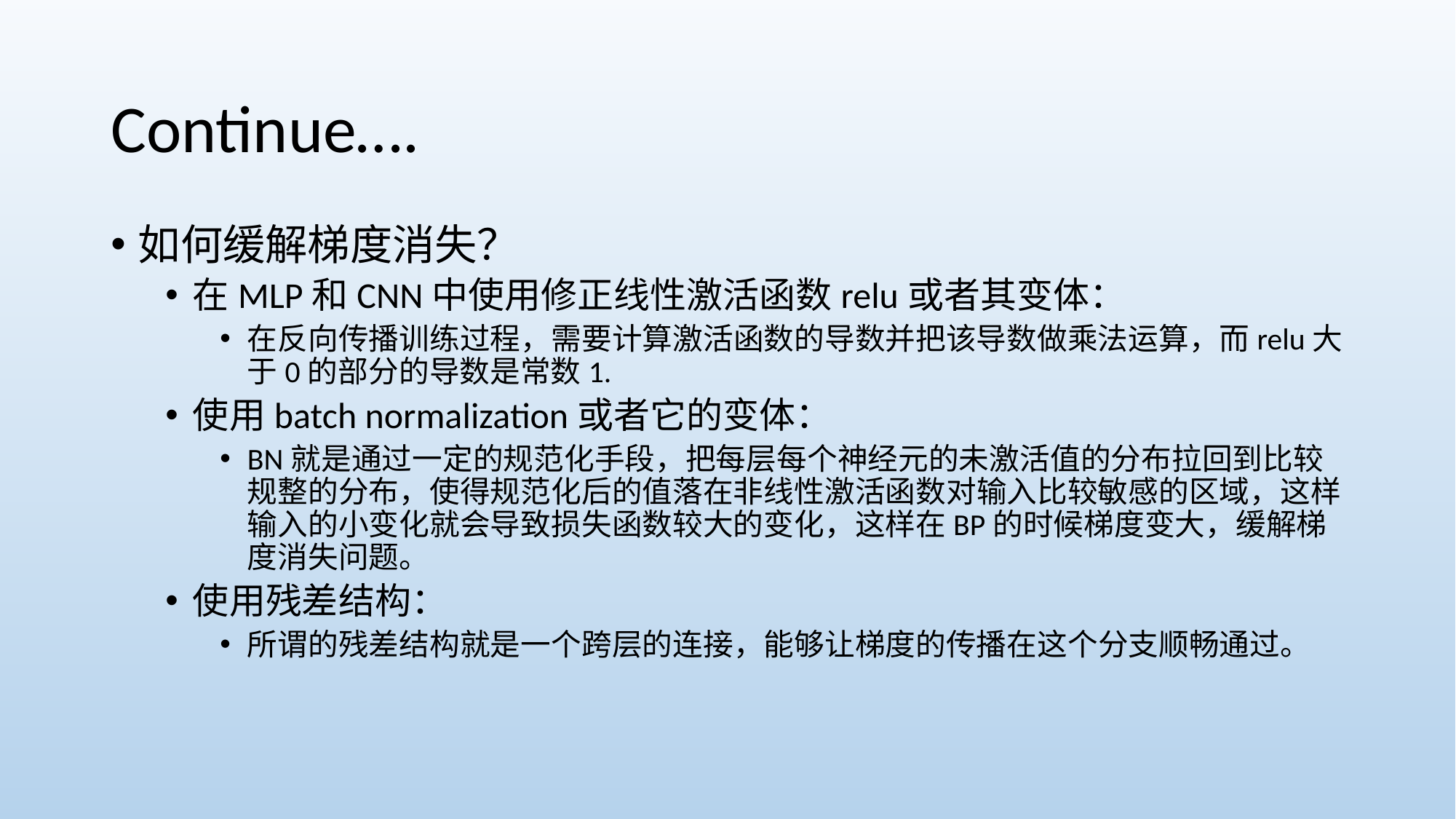

# Continue….
如何缓解梯度消失？
在MLP和CNN中使用修正线性激活函数relu或者其变体：
在反向传播训练过程，需要计算激活函数的导数并把该导数做乘法运算，而relu大于0的部分的导数是常数1.
使用batch normalization或者它的变体：
BN就是通过一定的规范化手段，把每层每个神经元的未激活值的分布拉回到比较规整的分布，使得规范化后的值落在非线性激活函数对输入比较敏感的区域，这样输入的小变化就会导致损失函数较大的变化，这样在BP的时候梯度变大，缓解梯度消失问题。
使用残差结构：
所谓的残差结构就是一个跨层的连接，能够让梯度的传播在这个分支顺畅通过。